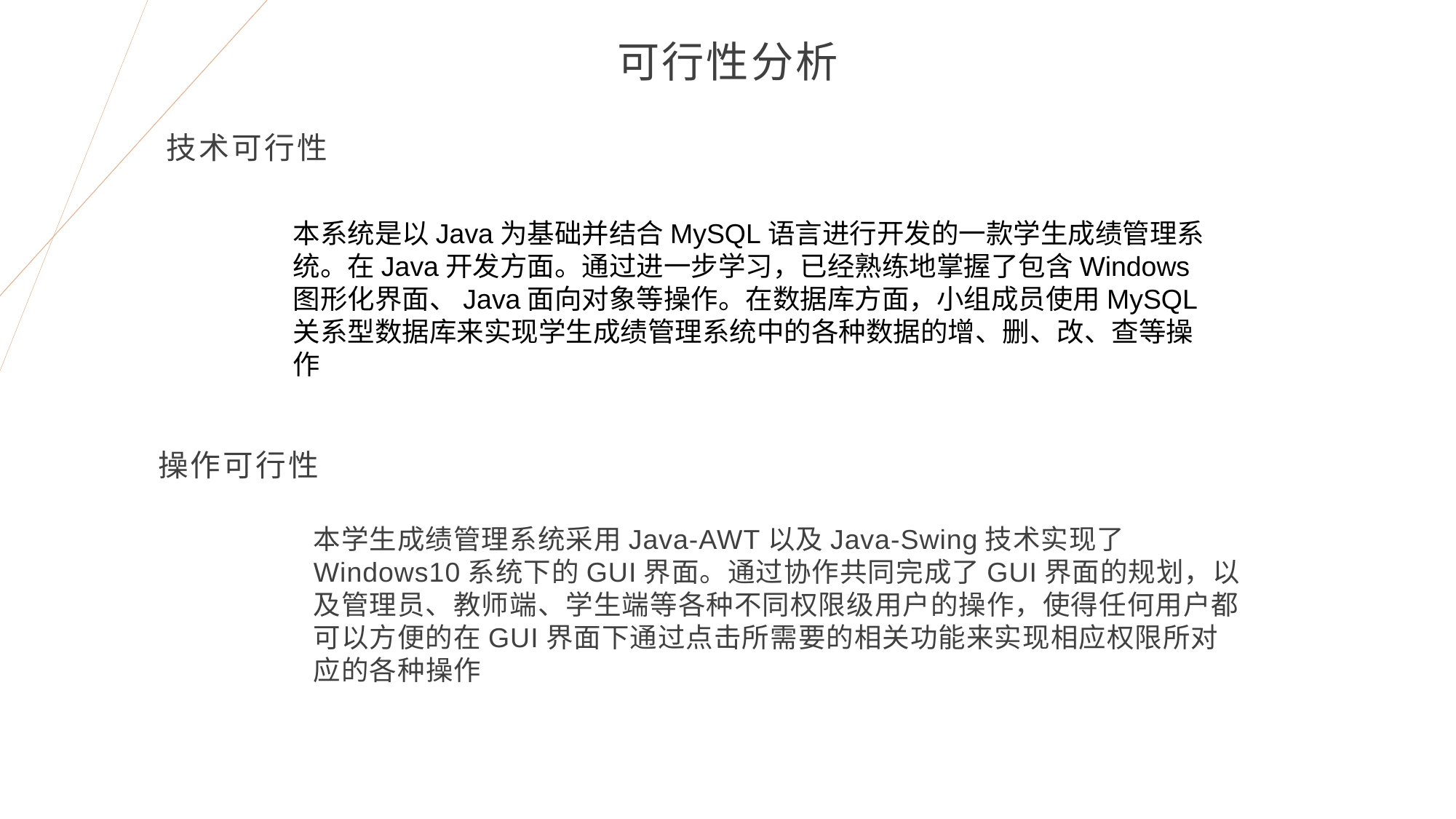

# 可行性分析
技术可行性
本系统是以Java为基础并结合MySQL语言进行开发的一款学生成绩管理系统。在Java开发方面。通过进一步学习，已经熟练地掌握了包含Windows图形化界面、Java面向对象等操作。在数据库方面，小组成员使用MySQL关系型数据库来实现学生成绩管理系统中的各种数据的增、删、改、查等操作

操作可行性
本学生成绩管理系统采用Java-AWT以及Java-Swing技术实现了Windows10系统下的GUI界面。通过协作共同完成了GUI界面的规划，以及管理员、教师端、学生端等各种不同权限级用户的操作，使得任何用户都可以方便的在GUI界面下通过点击所需要的相关功能来实现相应权限所对应的各种操作